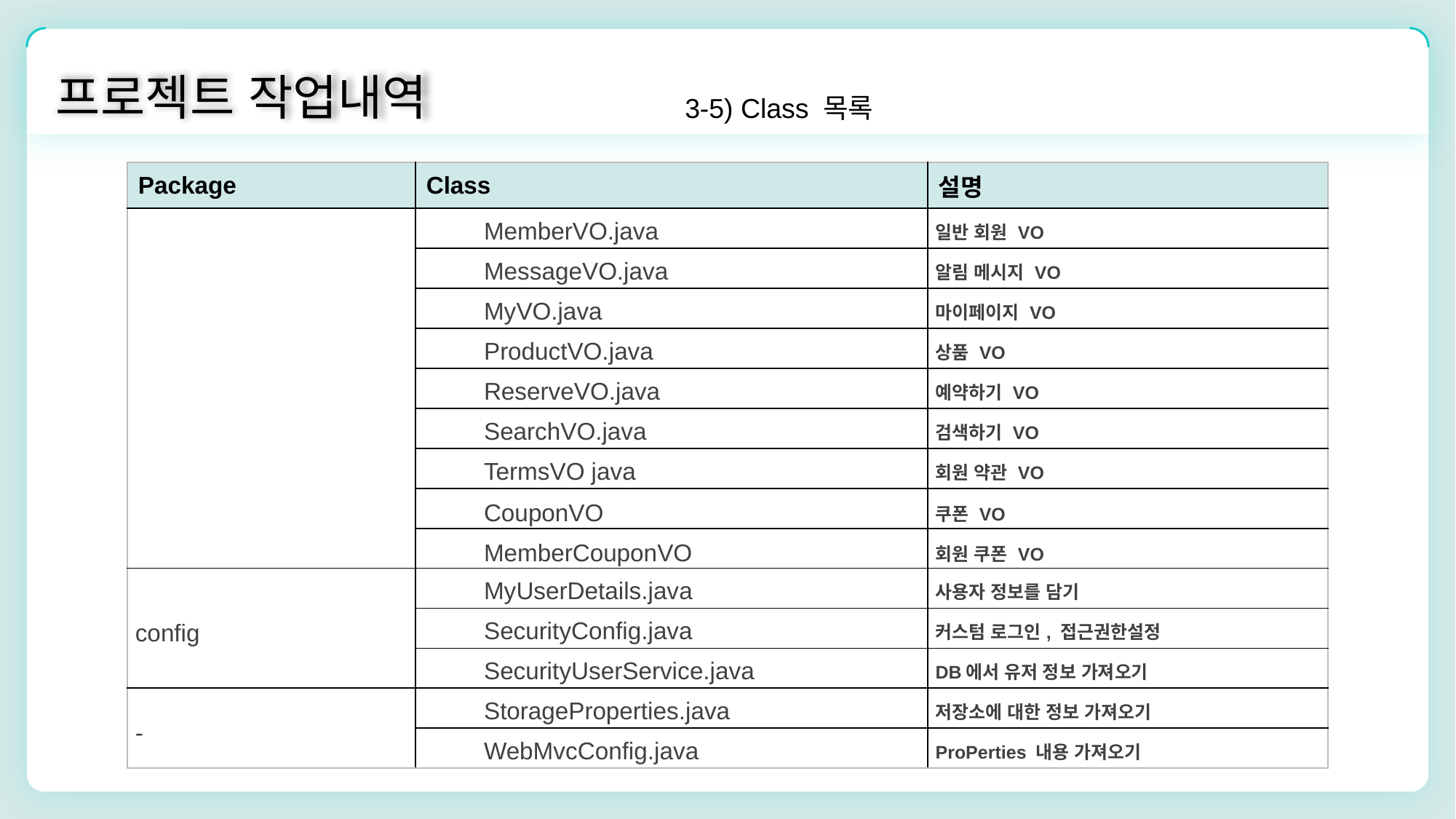

프로젝트 작업내역
3-5) Class 목록
| Package | Class | 설명 |
| --- | --- | --- |
|  | MemberVO.java | 일반 회원 VO |
|  | MessageVO.java | 알림 메시지 VO |
|  | MyVO.java | 마이페이지 VO |
|  | ProductVO.java | 상품 VO |
|  | ReserveVO.java | 예약하기 VO |
|  | SearchVO.java | 검색하기 VO |
|  | TermsVO java | 회원 약관 VO |
|  | CouponVO | 쿠폰 VO |
|  | MemberCouponVO | 회원 쿠폰 VO |
| config | MyUserDetails.java | 사용자 정보를 담기 |
|  | SecurityConfig.java | 커스텀 로그인, 접근권한설정 |
|  | SecurityUserService.java | DB에서 유저 정보 가져오기 |
| - | StorageProperties.java | 저장소에 대한 정보 가져오기 |
|  | WebMvcConfig.java | ProPerties 내용 가져오기 |